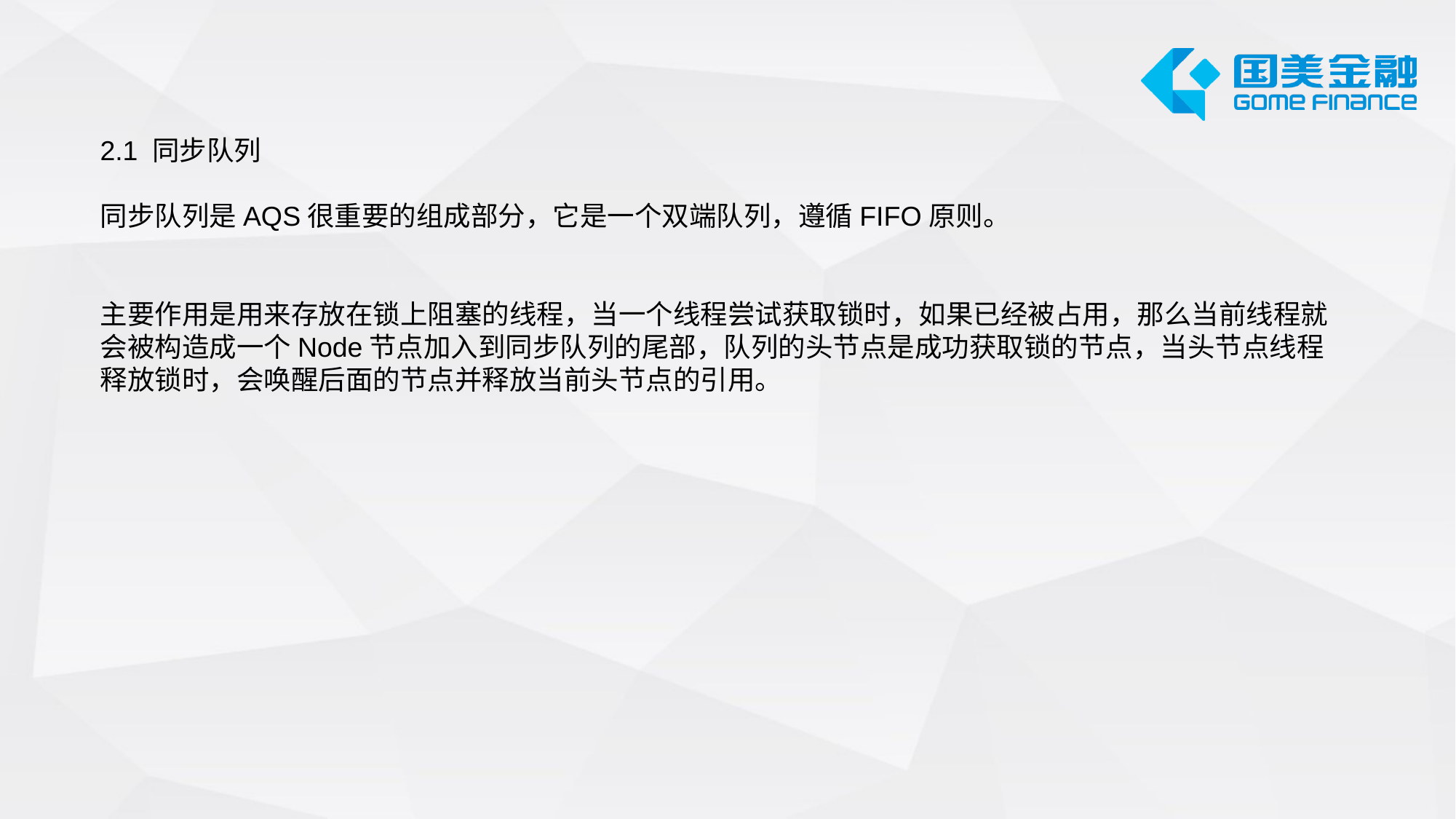

2.1 同步队列

同步队列是AQS很重要的组成部分，它是一个双端队列，遵循FIFO原则。

主要作用是用来存放在锁上阻塞的线程，当一个线程尝试获取锁时，如果已经被占用，那么当前线程就会被构造成一个Node节点加入到同步队列的尾部，队列的头节点是成功获取锁的节点，当头节点线程释放锁时，会唤醒后面的节点并释放当前头节点的引用。